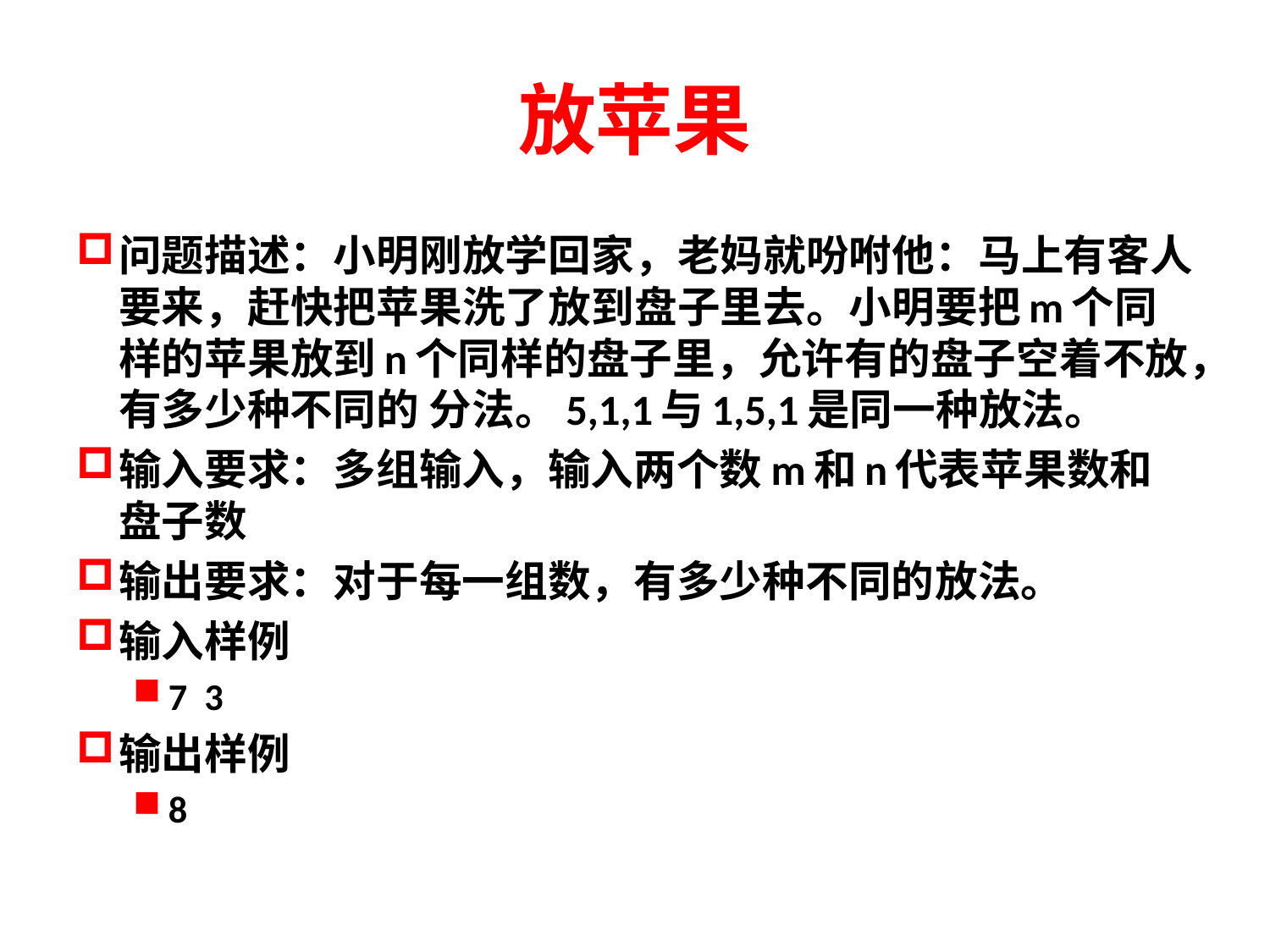

# 放苹果
问题描述：小明刚放学回家，老妈就吩咐他：马上有客人要来，赶快把苹果洗了放到盘子里去。小明要把m个同样的苹果放到n个同样的盘子里，允许有的盘子空着不放，有多少种不同的 分法。5,1,1与1,5,1是同一种放法。
输入要求：多组输入，输入两个数m和n代表苹果数和盘子数
输出要求：对于每一组数，有多少种不同的放法。
输入样例
7  3
输出样例
8